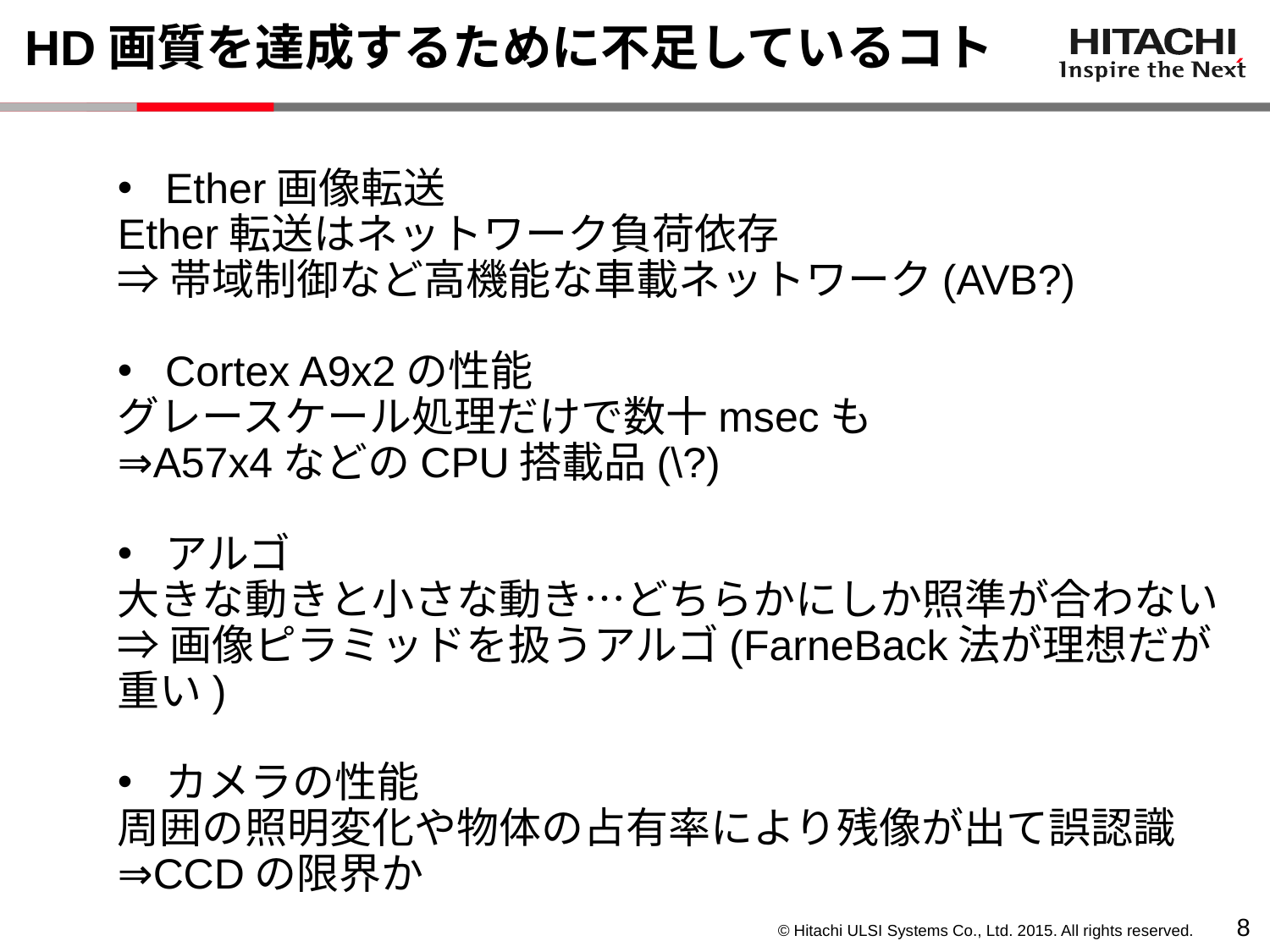

# HD画質を達成するために不足しているコト
Ether画像転送
Ether転送はネットワーク負荷依存
⇒帯域制御など高機能な車載ネットワーク(AVB?)

Cortex A9x2の性能
グレースケール処理だけで数十msecも
⇒A57x4などのCPU搭載品(\?)

アルゴ
大きな動きと小さな動き…どちらかにしか照準が合わない
⇒画像ピラミッドを扱うアルゴ(FarneBack法が理想だが重い)

カメラの性能
周囲の照明変化や物体の占有率により残像が出て誤認識
⇒CCDの限界か
8